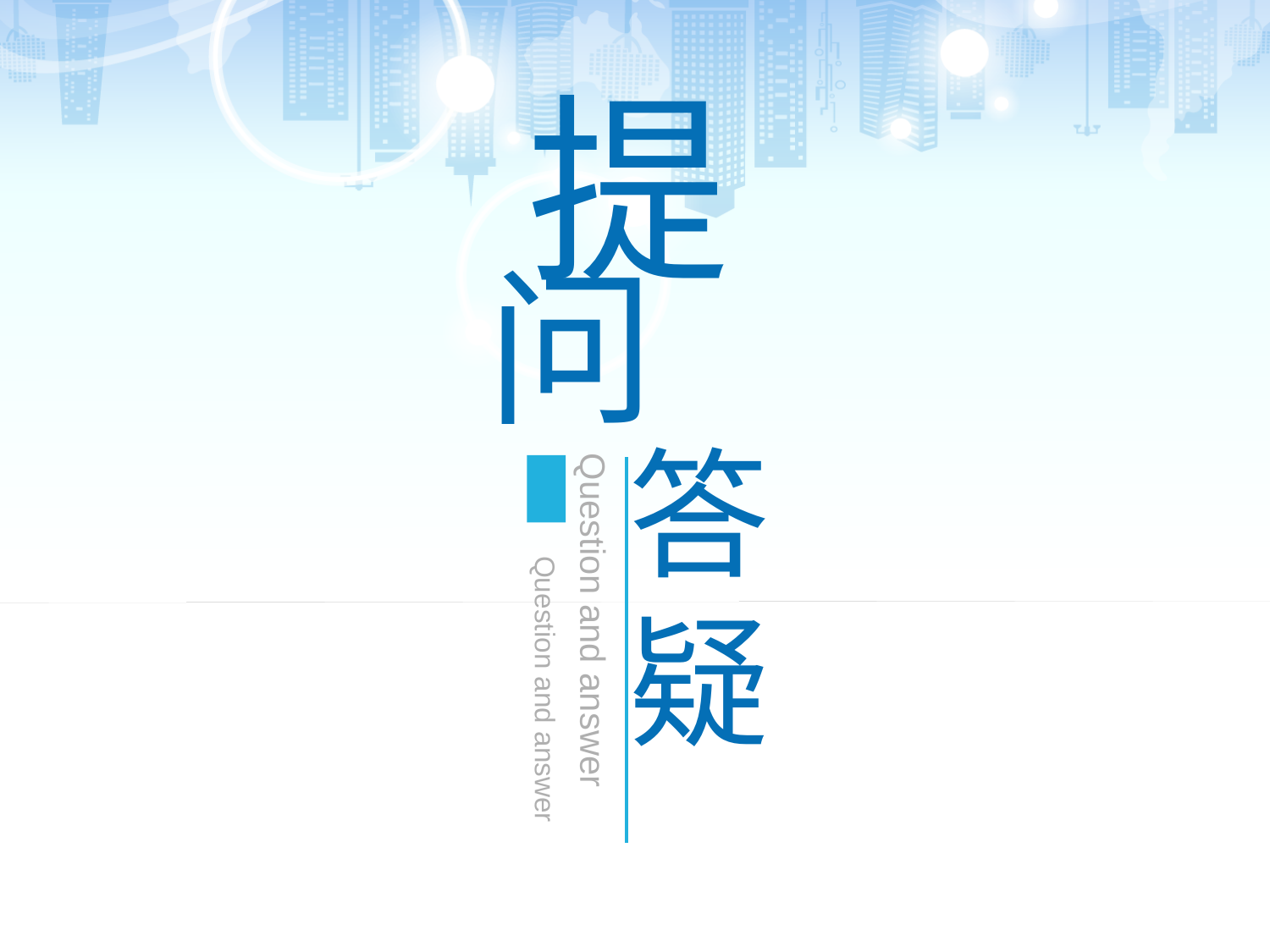

提
问
答疑
Question and answer

Question and answer